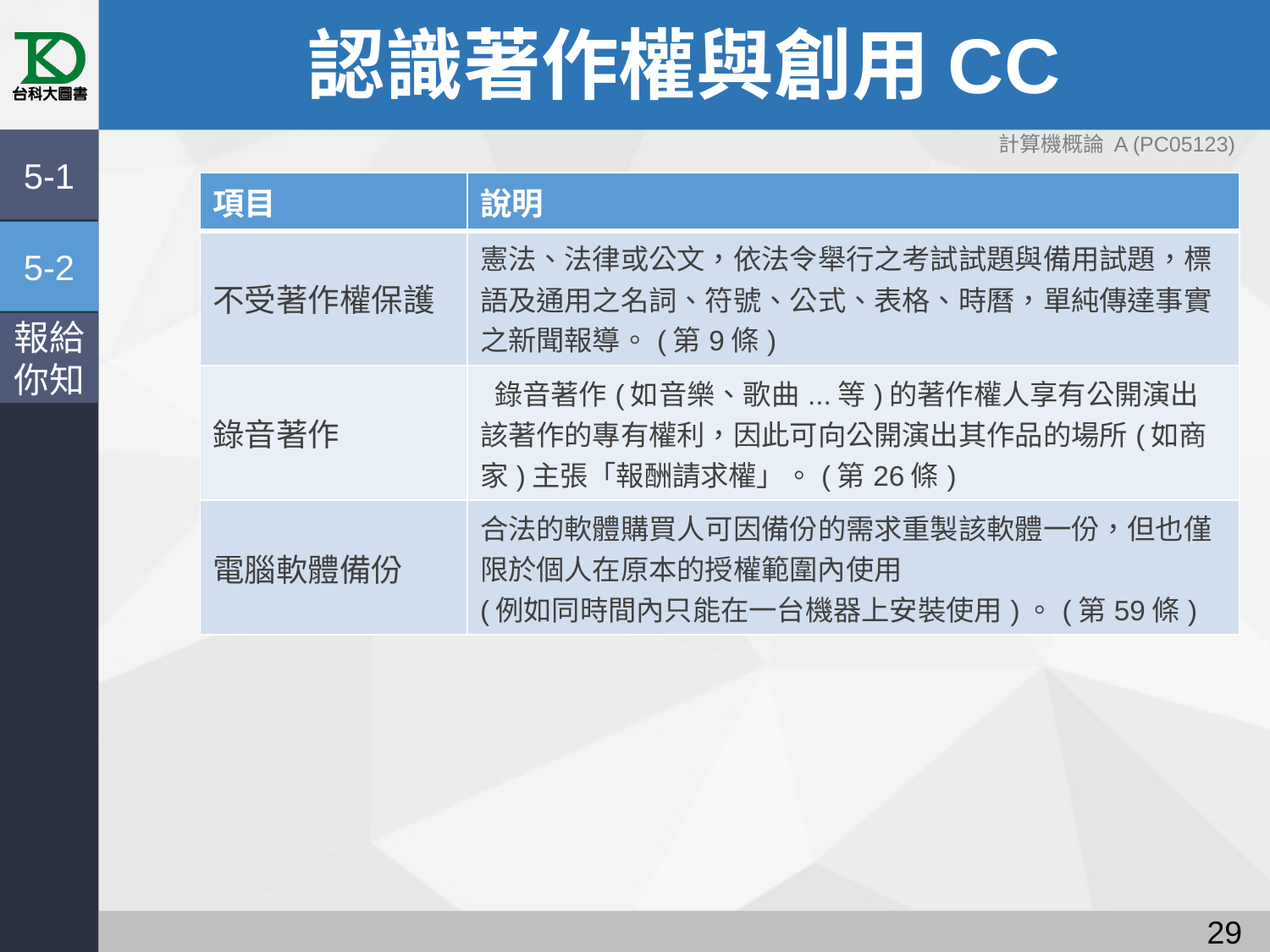

# 認識著作權與創用CC
計算機概論 A (PC05123)
5-1
| 項目 | 說明 |
| --- | --- |
| 不受著作權保護 | 憲法、法律或公文，依法令舉行之考試試題與備用試題，標語及通用之名詞、符號、公式、表格、時曆，單純傳達事實之新聞報導。(第9條) |
| 錄音著作 | 錄音著作(如音樂、歌曲...等)的著作權人享有公開演出該著作的專有權利，因此可向公開演出其作品的場所(如商家)主張「報酬請求權」。(第26條) |
| 電腦軟體備份 | 合法的軟體購買人可因備份的需求重製該軟體一份，但也僅限於個人在原本的授權範圍內使用 (例如同時間內只能在一台機器上安裝使用)。(第59條) |
5-2
報給
你知
29